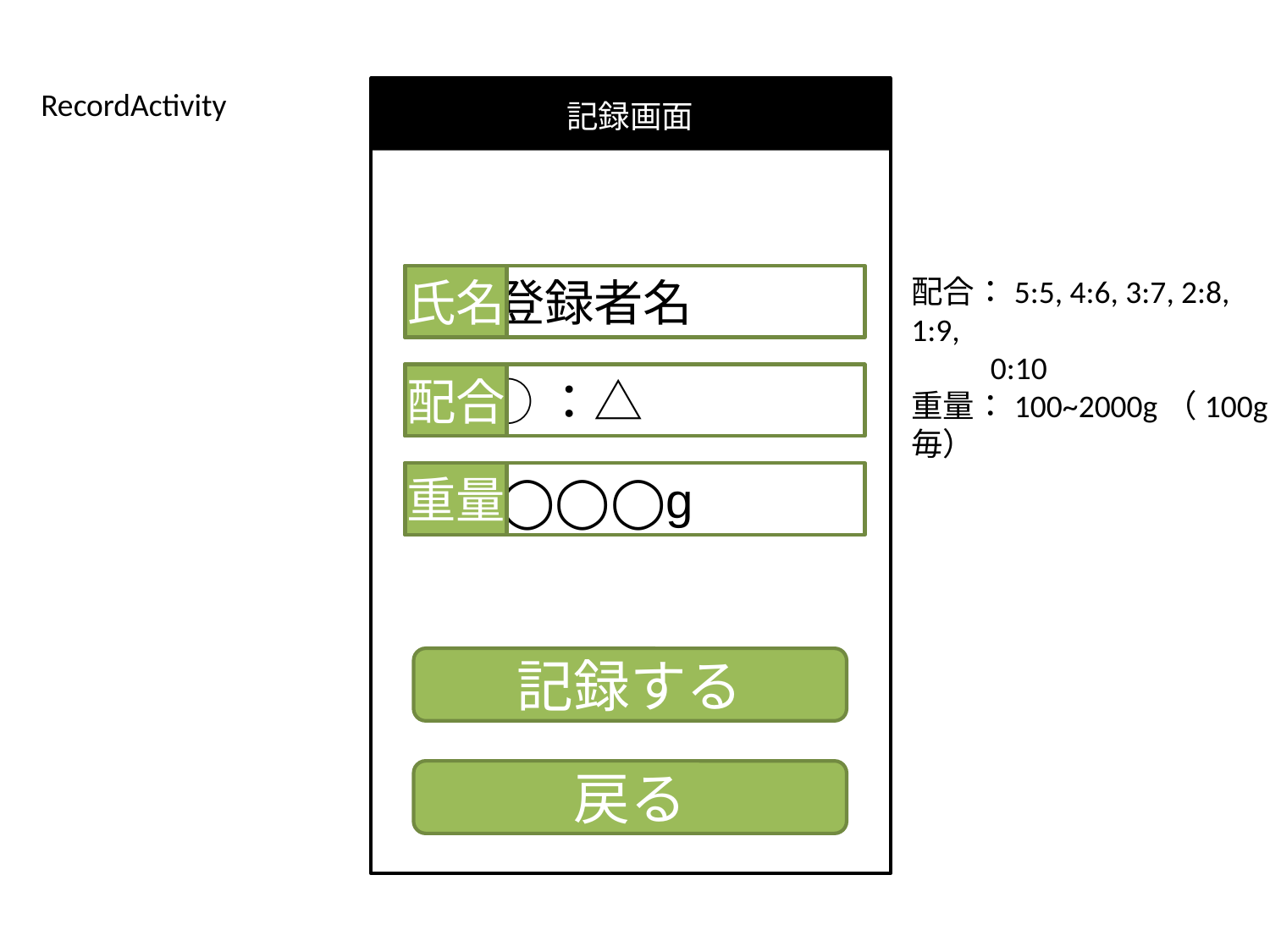

RecordActivity

記録画面
      登録者名
氏名
配合：5:5, 4:6, 3:7, 2:8, 1:9,
           0:10
重量：100~2000g（100g毎）

      ◯：△
配合
      ◯◯◯g
重量
記録する
戻る